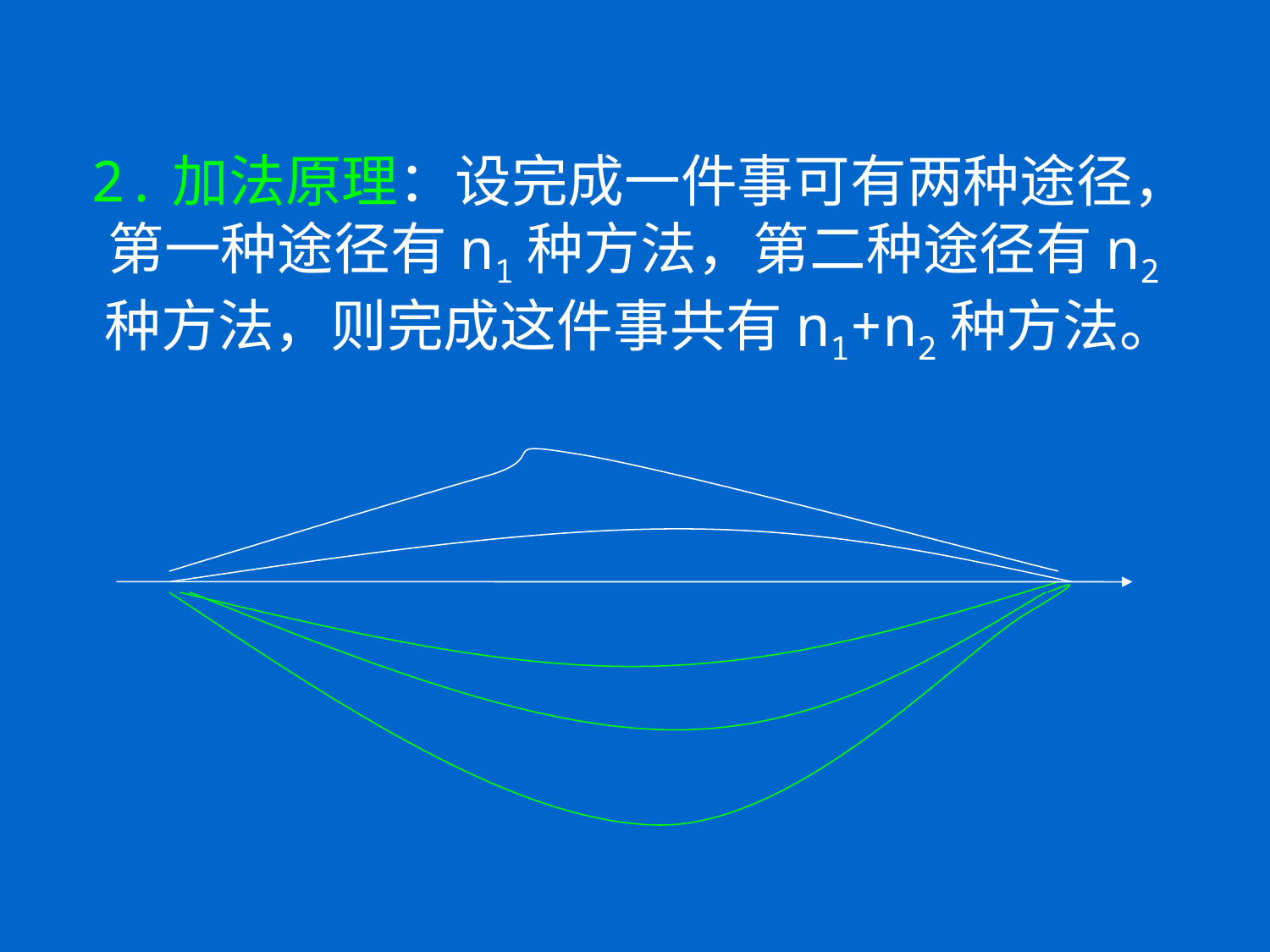

2.加法原理：设完成一件事可有两种途径，第一种途径有n1种方法，第二种途径有n2种方法，则完成这件事共有n1+n2种方法。